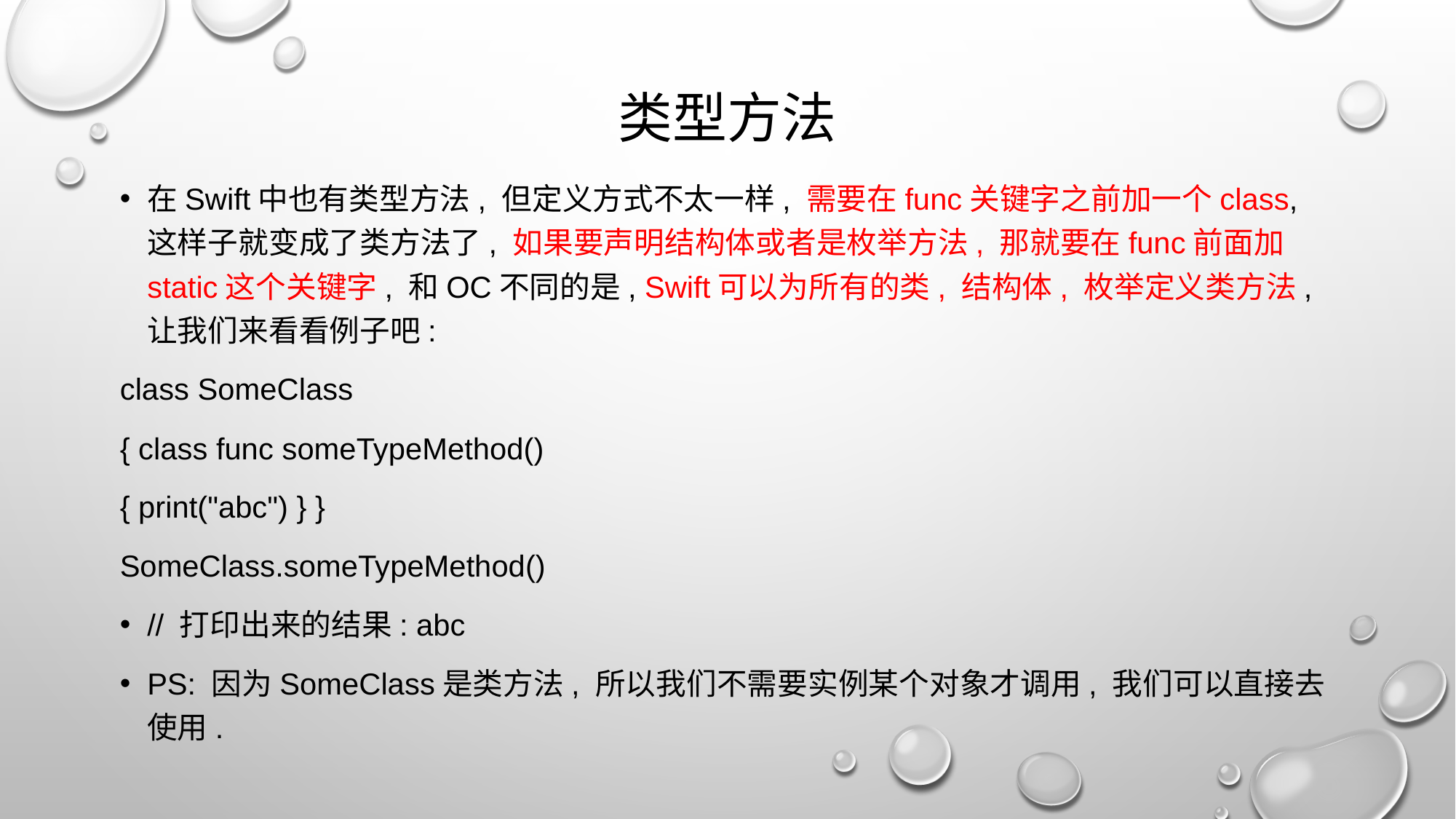

# 类型方法
在Swift中也有类型方法, 但定义方式不太一样, 需要在func关键字之前加一个class, 这样子就变成了类方法了, 如果要声明结构体或者是枚举方法, 那就要在func前面加static这个关键字, 和OC不同的是, Swift可以为所有的类, 结构体, 枚举定义类方法, 让我们来看看例子吧:
class SomeClass
{ class func someTypeMethod()
{ print("abc") } }
SomeClass.someTypeMethod()
// 打印出来的结果: abc
PS: 因为SomeClass是类方法, 所以我们不需要实例某个对象才调用, 我们可以直接去使用.